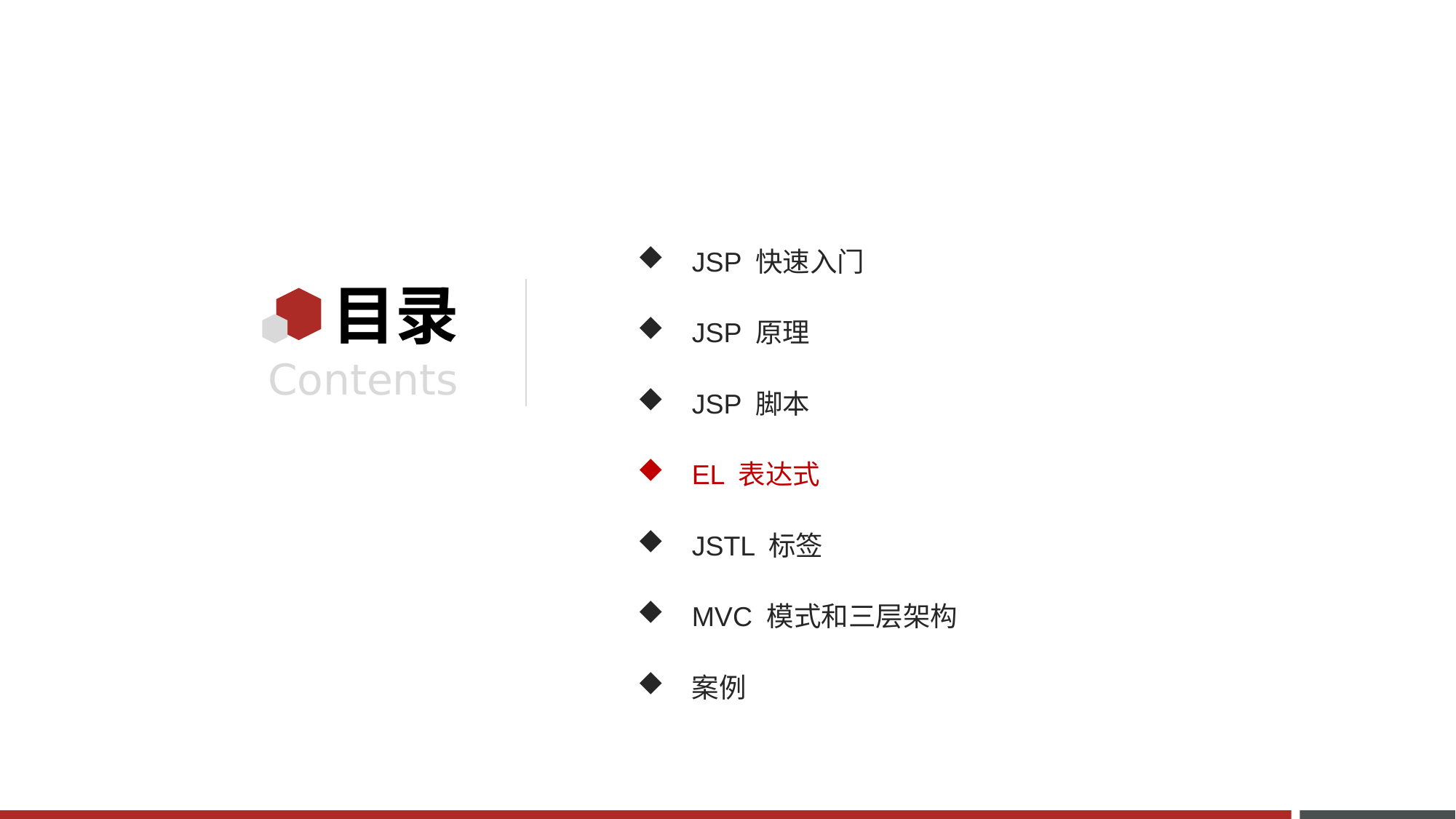

JSP 快速入门
JSP 原理
JSP 脚本
EL 表达式
JSTL 标签
MVC 模式和三层架构
案例